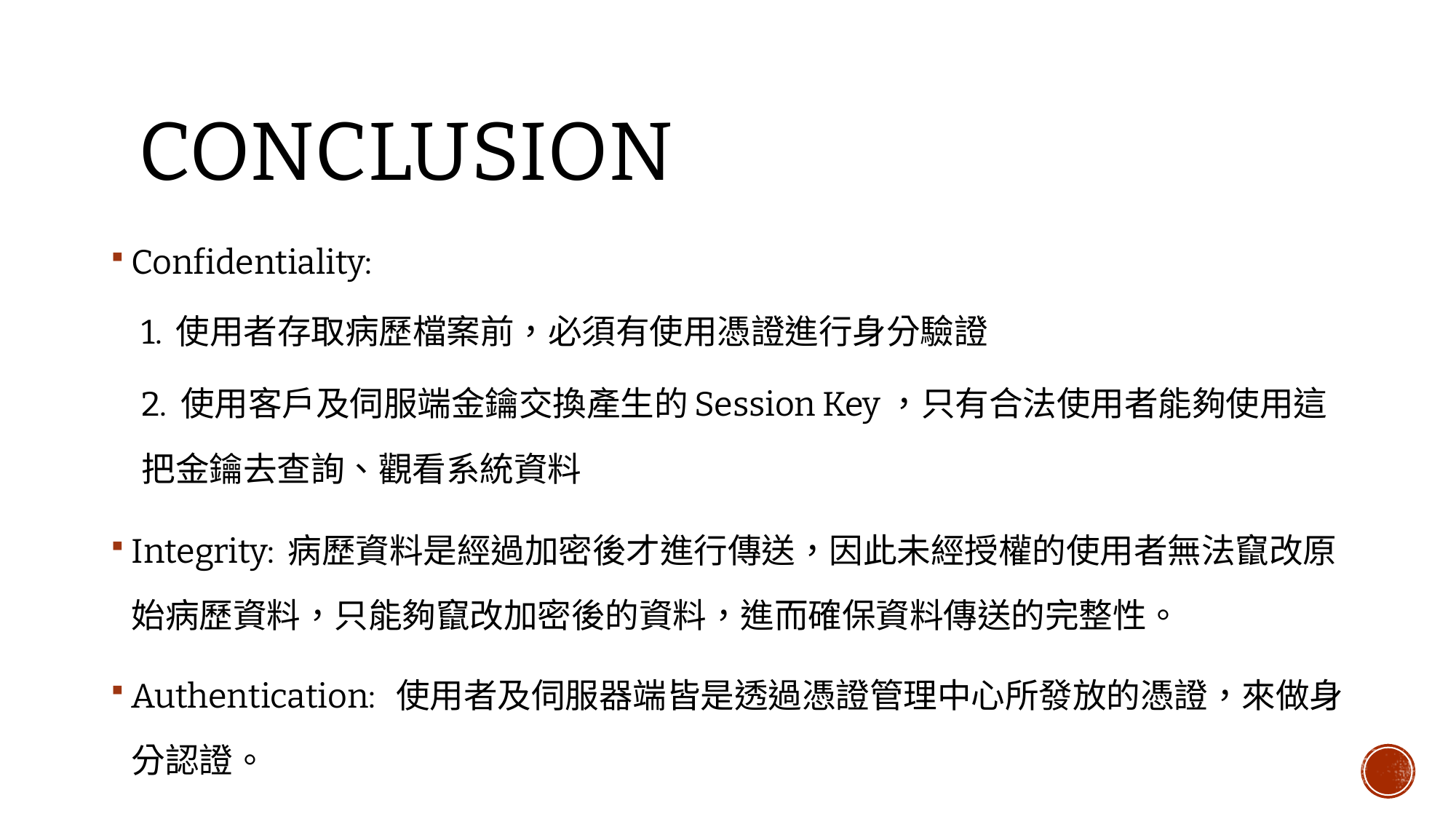

# Conclusion
Confidentiality:
1. 使用者存取病歷檔案前，必須有使用憑證進行身分驗證
2. 使用客戶及伺服端金鑰交換產生的Session Key，只有合法使用者能夠使用這把金鑰去查詢、觀看系統資料
Integrity: 病歷資料是經過加密後才進行傳送，因此未經授權的使用者無法竄改原始病歷資料，只能夠竄改加密後的資料，進而確保資料傳送的完整性。
Authentication:  使用者及伺服器端皆是透過憑證管理中心所發放的憑證，來做身分認證。